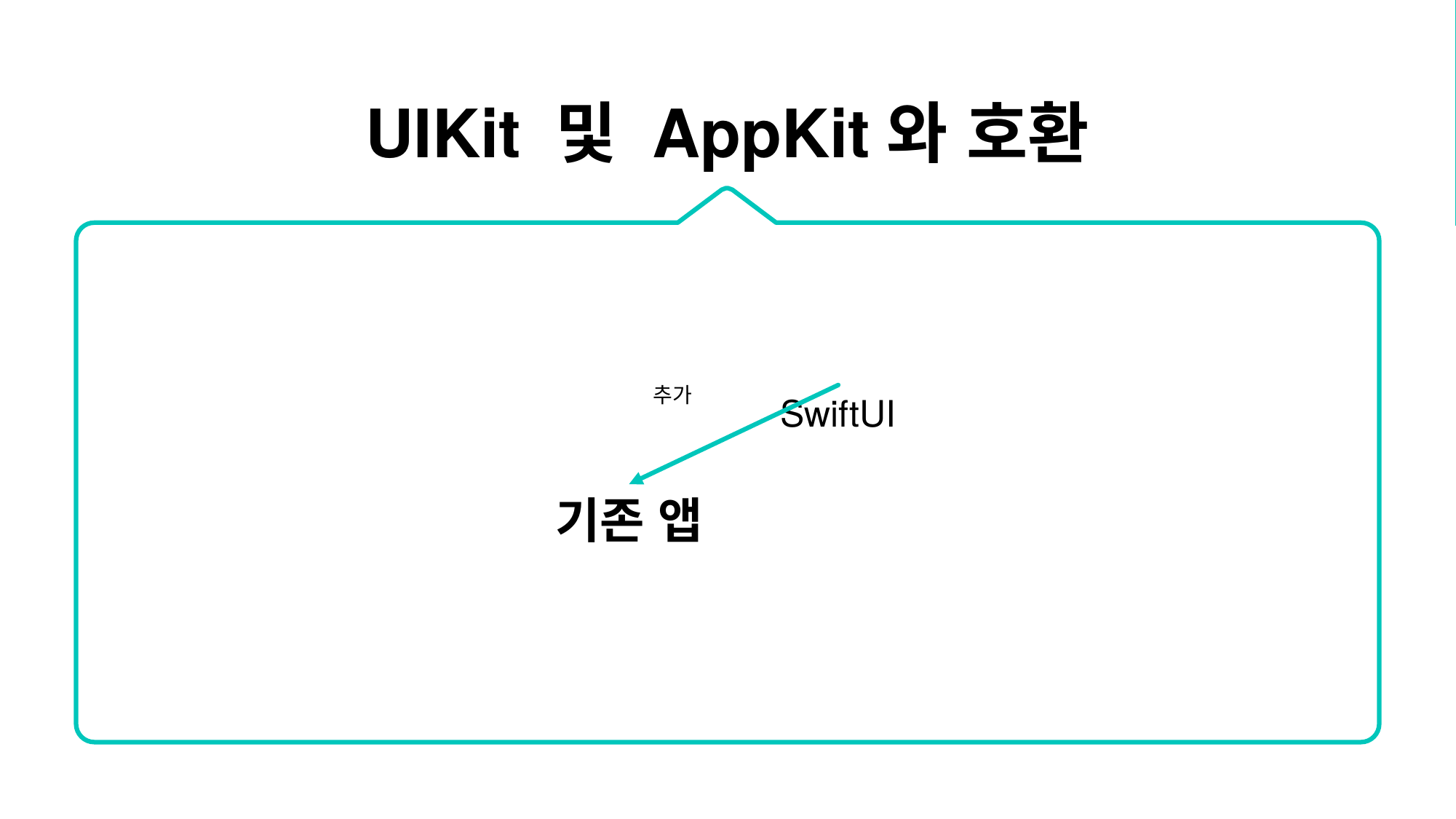

UIKit 및 AppKit와 호환

추가
SwiftUI
기존 앱